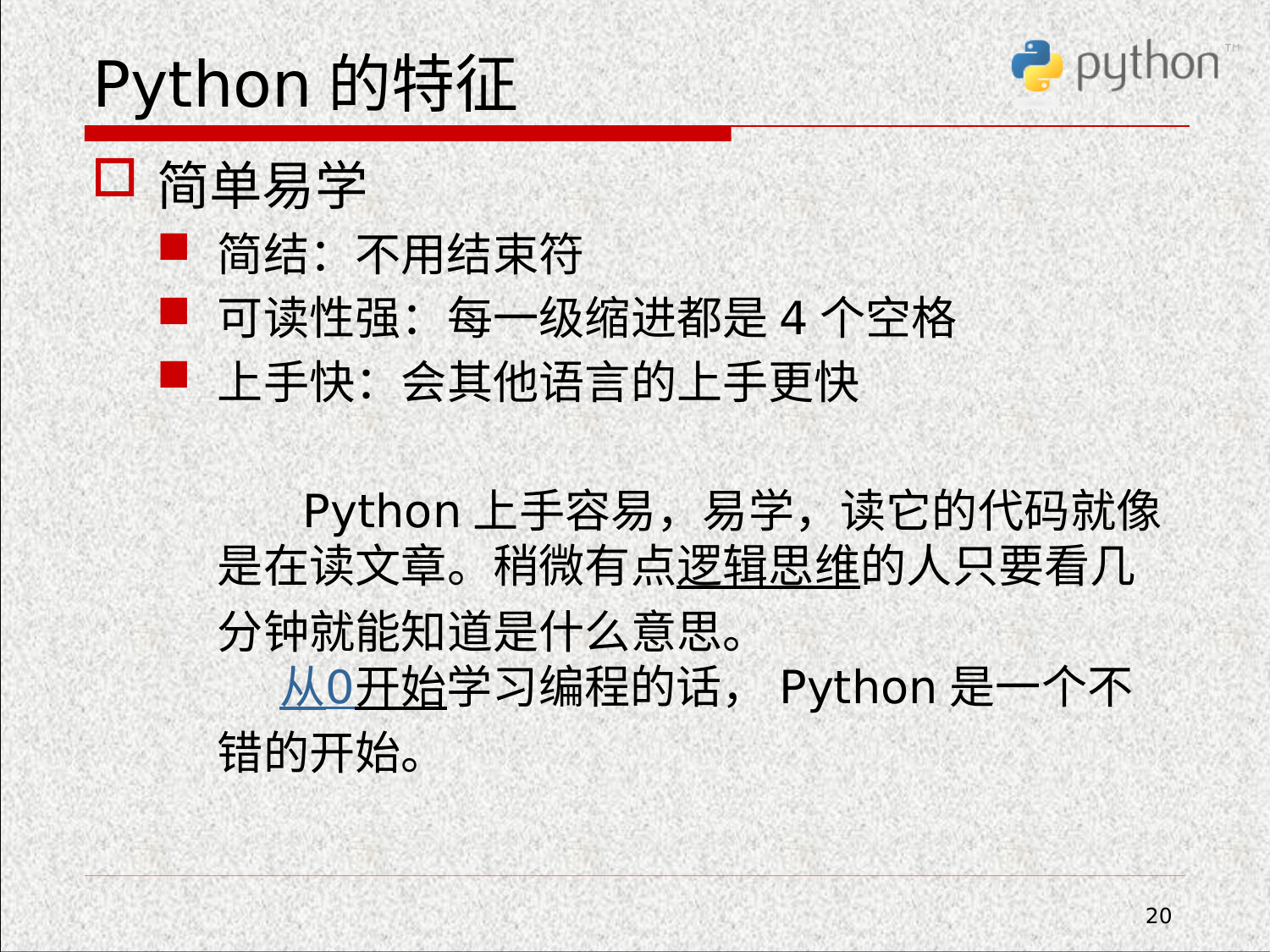

# Python的特征
简单易学
简结：不用结束符
可读性强：每一级缩进都是4个空格
上手快：会其他语言的上手更快

          Python上手容易，易学，读它的代码就像是在读文章。稍微有点逻辑思维的人只要看几分钟就能知道是什么意思。
      从0开始学习编程的话，Python是一个不错的开始。
20